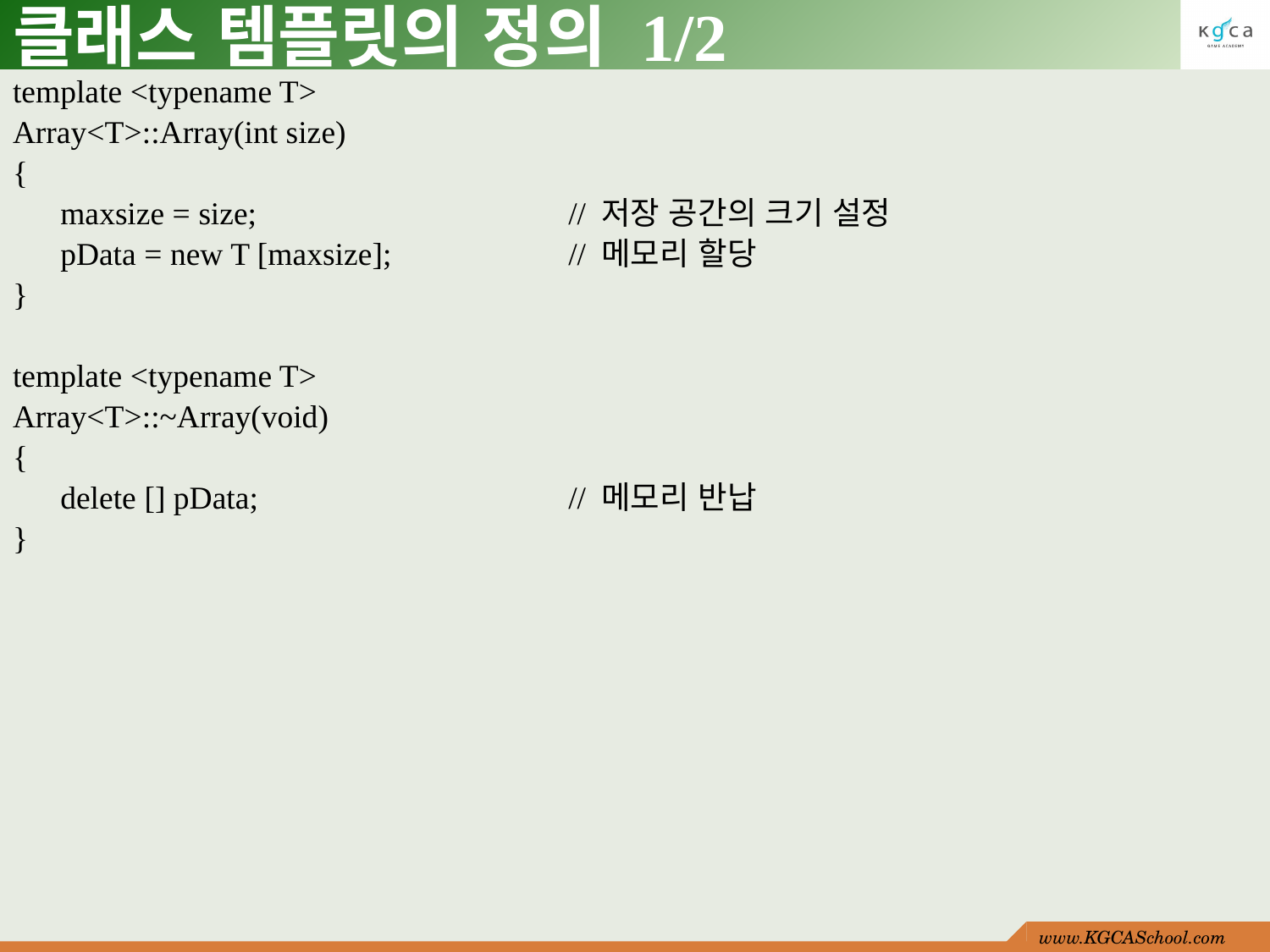

# 클래스 템플릿의 정의 1/2
template <typename T>
Array<T>::Array(int size)
{
	maxsize = size;			// 저장 공간의 크기 설정
	pData = new T [maxsize];		// 메모리 할당
}

template <typename T>
Array<T>::~Array(void)
{
	delete [] pData;			// 메모리 반납
}